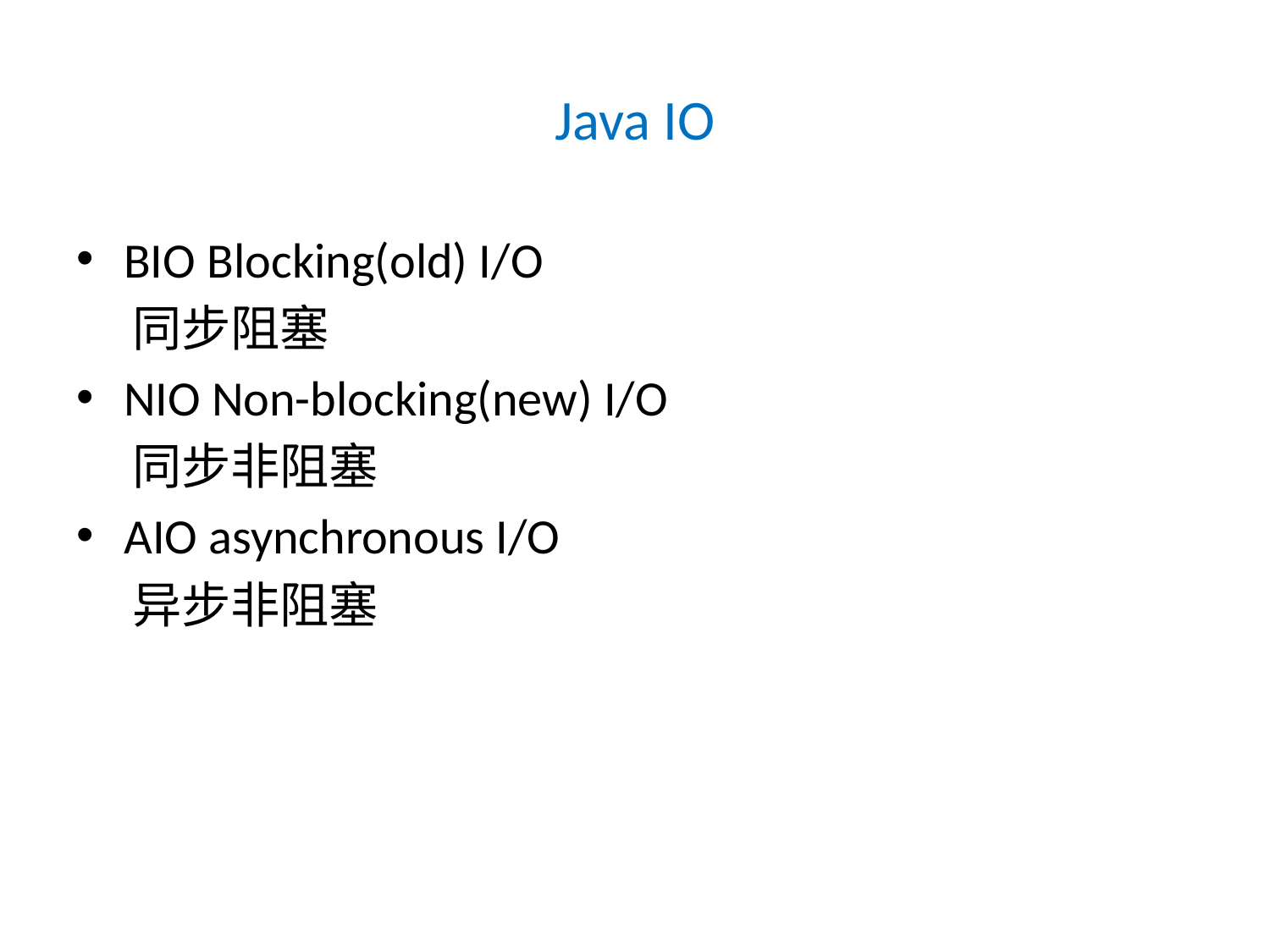

# Java IO
BIO Blocking(old) I/O
    同步阻塞
NIO Non-blocking(new) I/O
    同步非阻塞
AIO asynchronous I/O
    异步非阻塞